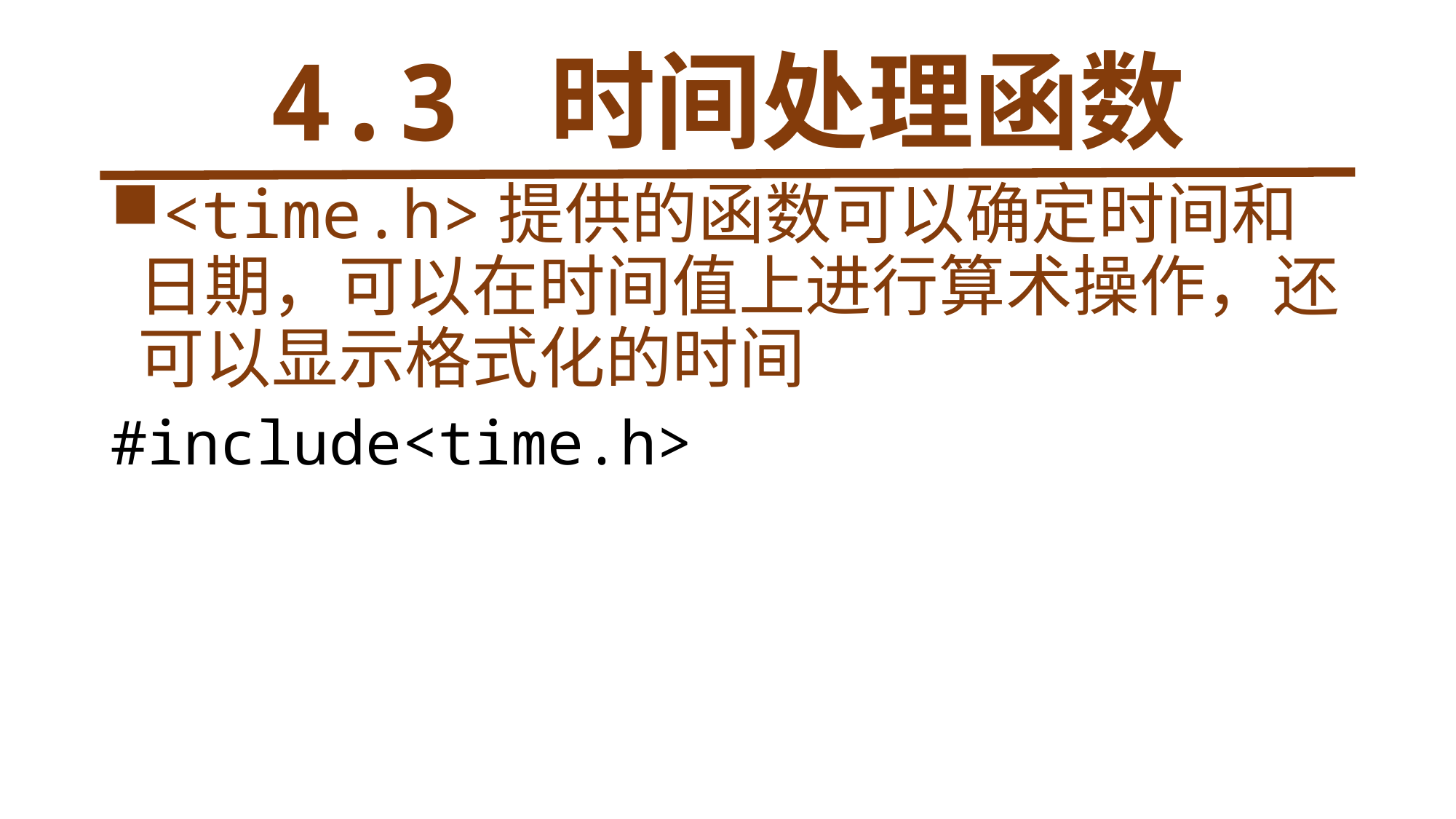

# 4.3 时间处理函数
<time.h>提供的函数可以确定时间和日期，可以在时间值上进行算术操作，还可以显示格式化的时间
#include<time.h>